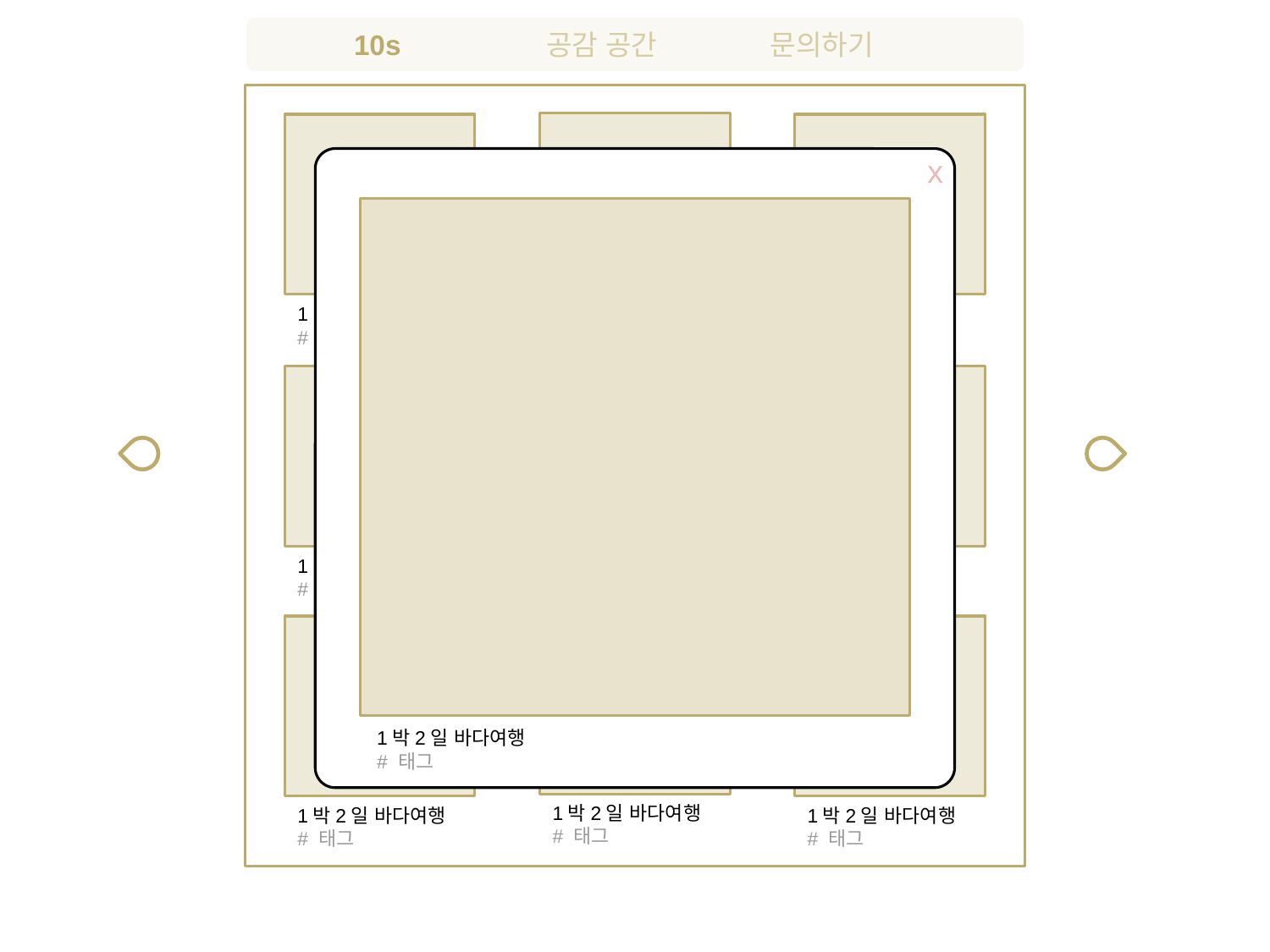

10s
공감 공간
문의하기

x

1박2일 바다여행
# 태그
1박2일 바다여행
# 태그
1박2일 바다여행
# 태그

1박2일 바다여행
# 태그
1박2일 바다여행
# 태그
1박2일 바다여행
# 태그

1박2일 바다여행
# 태그
1박2일 바다여행
# 태그
1박2일 바다여행
# 태그
1박2일 바다여행
# 태그